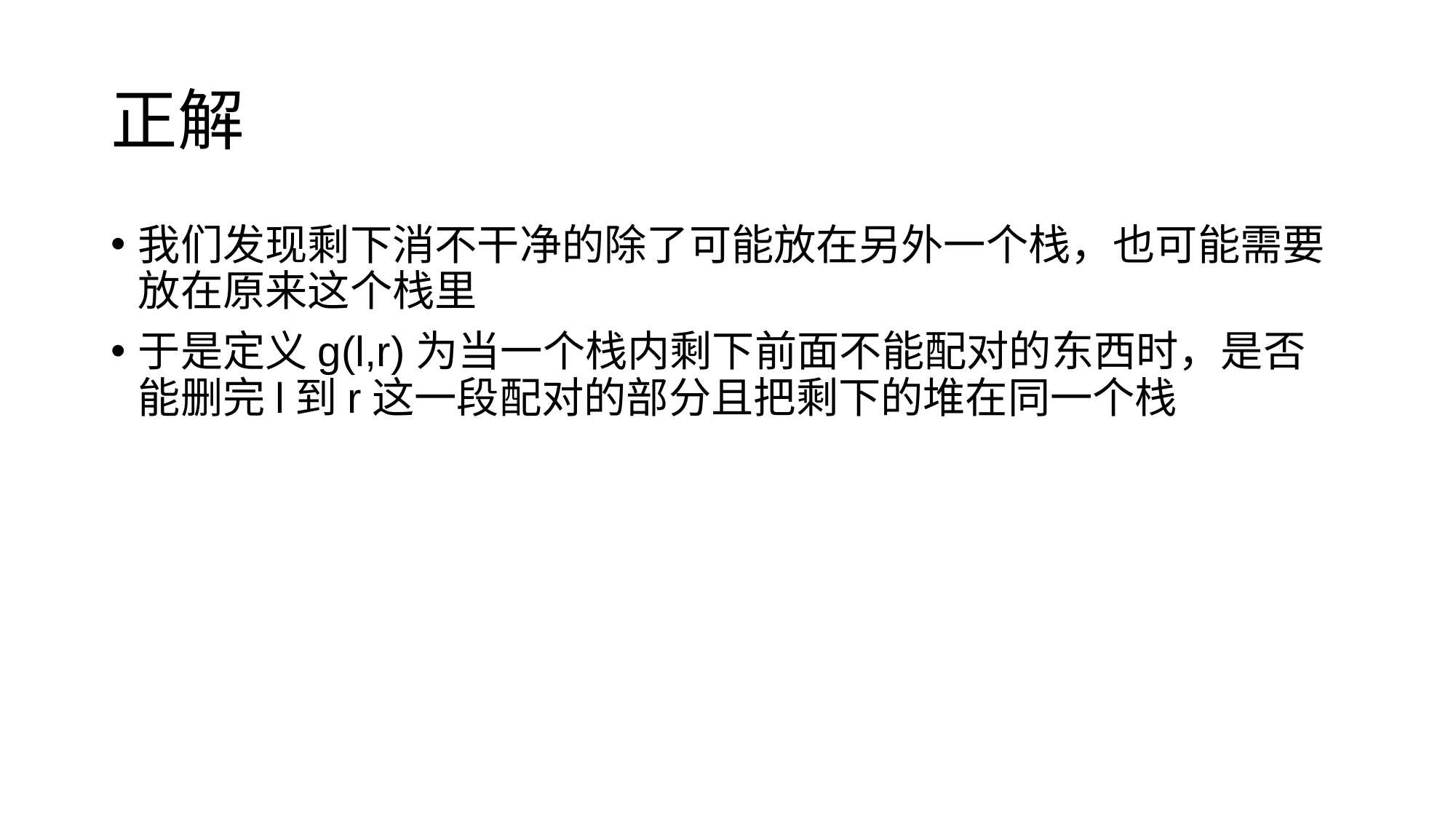

# 正解
我们发现剩下消不干净的除了可能放在另外一个栈，也可能需要放在原来这个栈里
于是定义g(l,r)为当一个栈内剩下前面不能配对的东西时，是否能删完l到r这一段配对的部分且把剩下的堆在同一个栈